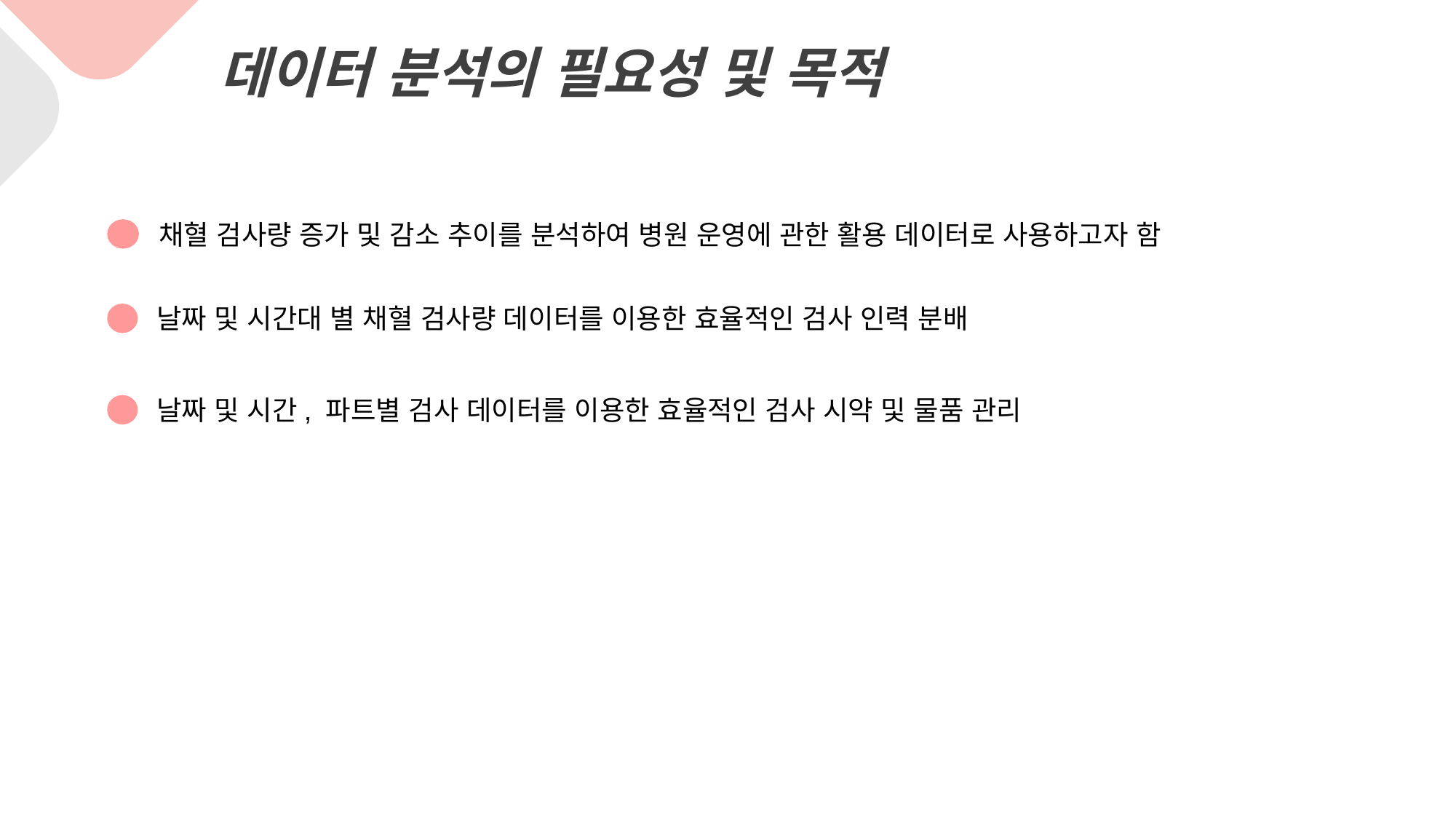

데이터 분석의 필요성 및 목적
채혈 검사량 증가 및 감소 추이를 분석하여 병원 운영에 관한 활용 데이터로 사용하고자 함

날짜 및 시간대 별 채혈 검사량 데이터를 이용한 효율적인 검사 인력 분배

날짜 및 시간, 파트별 검사 데이터를 이용한 효율적인 검사 시약 및 물품 관리